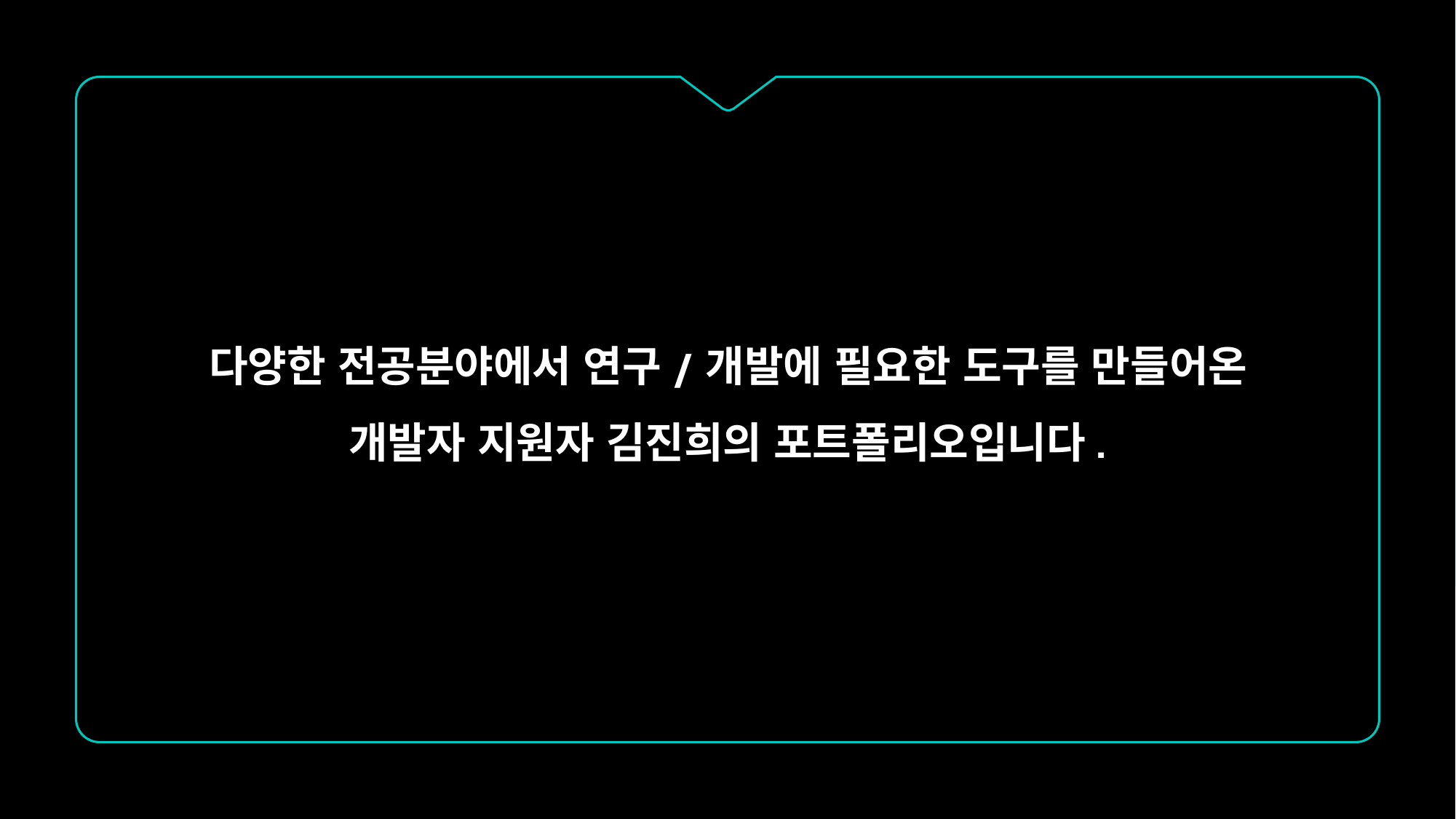

# 다양한 전공분야에서 연구/개발에 필요한 도구를 만들어온 개발자 지원자 김진희의 포트폴리오입니다.